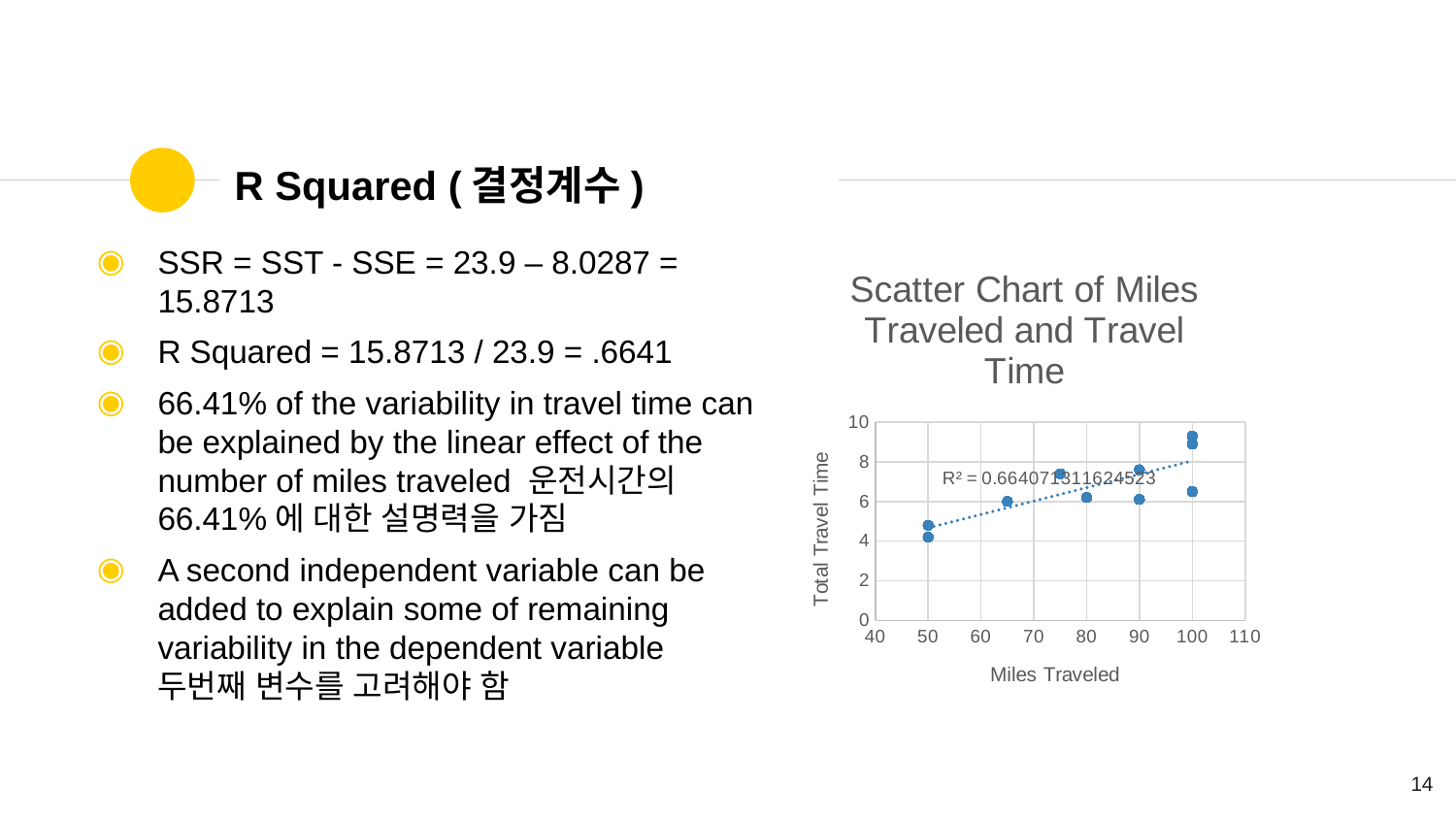

# R Squared (결정계수)
SSR = SST - SSE = 23.9 – 8.0287 = 15.8713
R Squared = 15.8713 / 23.9 = .6641
66.41% of the variability in travel time can be explained by the linear effect of the number of miles traveled 운전시간의 66.41%에 대한 설명력을 가짐
A second independent variable can be added to explain some of remaining variability in the dependent variable 두번째 변수를 고려해야 함

### Chart: Scatter Chart of Miles Traveled and Travel Time

| Category | y |
|---|---|
14